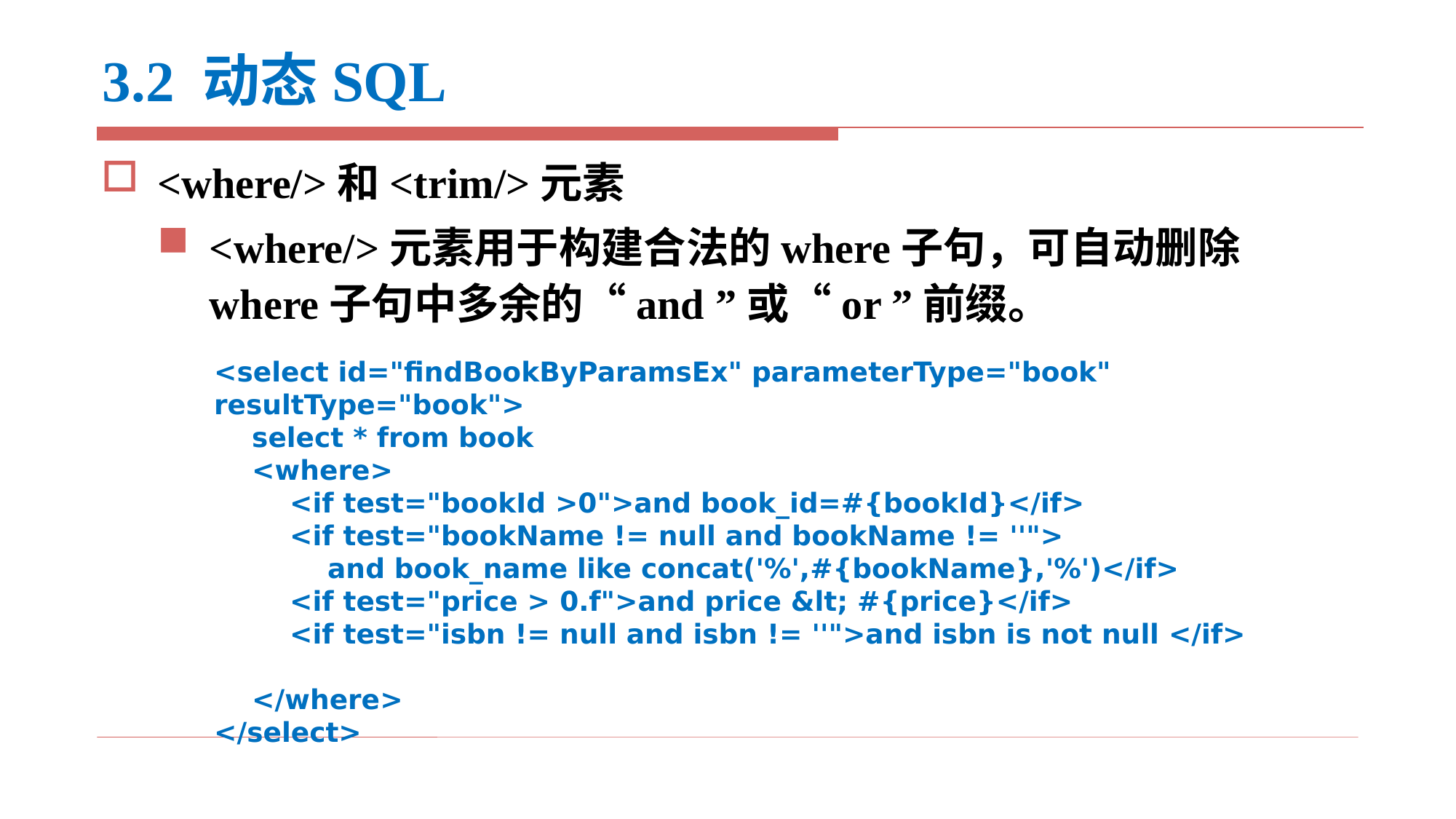

# 3.2 动态SQL
<where/>和<trim/>元素
<where/>元素用于构建合法的where子句，可自动删除where子句中多余的“and ”或“or ”前缀。
<select id="findBookByParamsEx" parameterType="book" resultType="book">
    select * from book
    <where>
        <if test="bookId >0">and book_id=#{bookId}</if>
        <if test="bookName != null and bookName != ''">
            and book_name like concat('%',#{bookName},'%')</if>
        <if test="price > 0.f">and price &lt; #{price}</if>
        <if test="isbn != null and isbn != ''">and isbn is not null </if>
    </where>
</select>
25